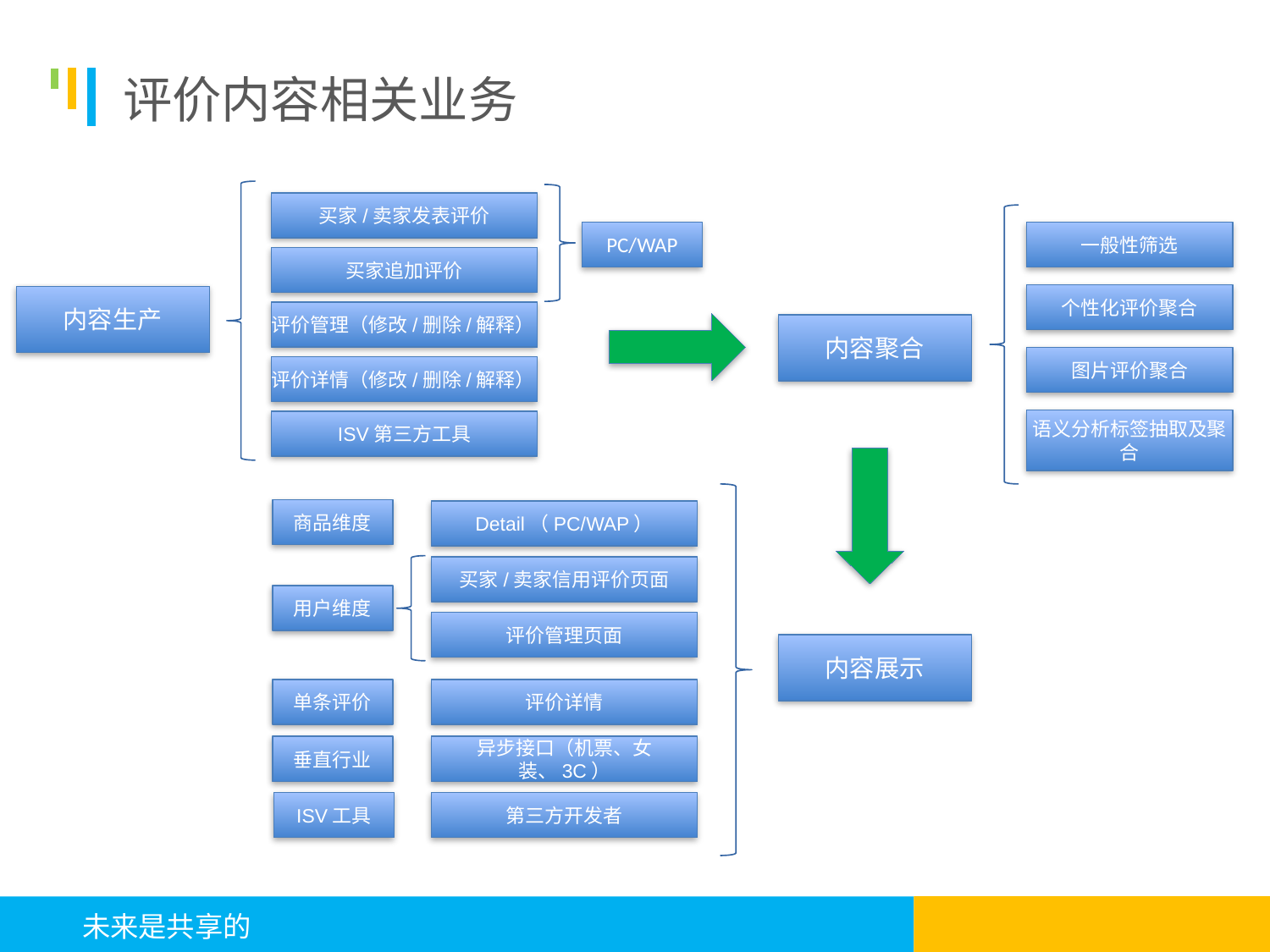

# 评价内容相关业务

买家/卖家发表评价

PC/WAP

一般性筛选

买家追加评价

个性化评价聚合

内容生产

评价管理（修改/删除/解释）

内容聚合

图片评价聚合

评价详情（修改/删除/解释）
语义分析标签抽取及聚合

ISV第三方工具

商品维度

Detail（PC/WAP）

买家/卖家信用评价页面

用户维度

评价管理页面

内容展示

单条评价

评价详情
异步接口（机票、女装、3C）

垂直行业

ISV工具

第三方开发者

            未来是共享的